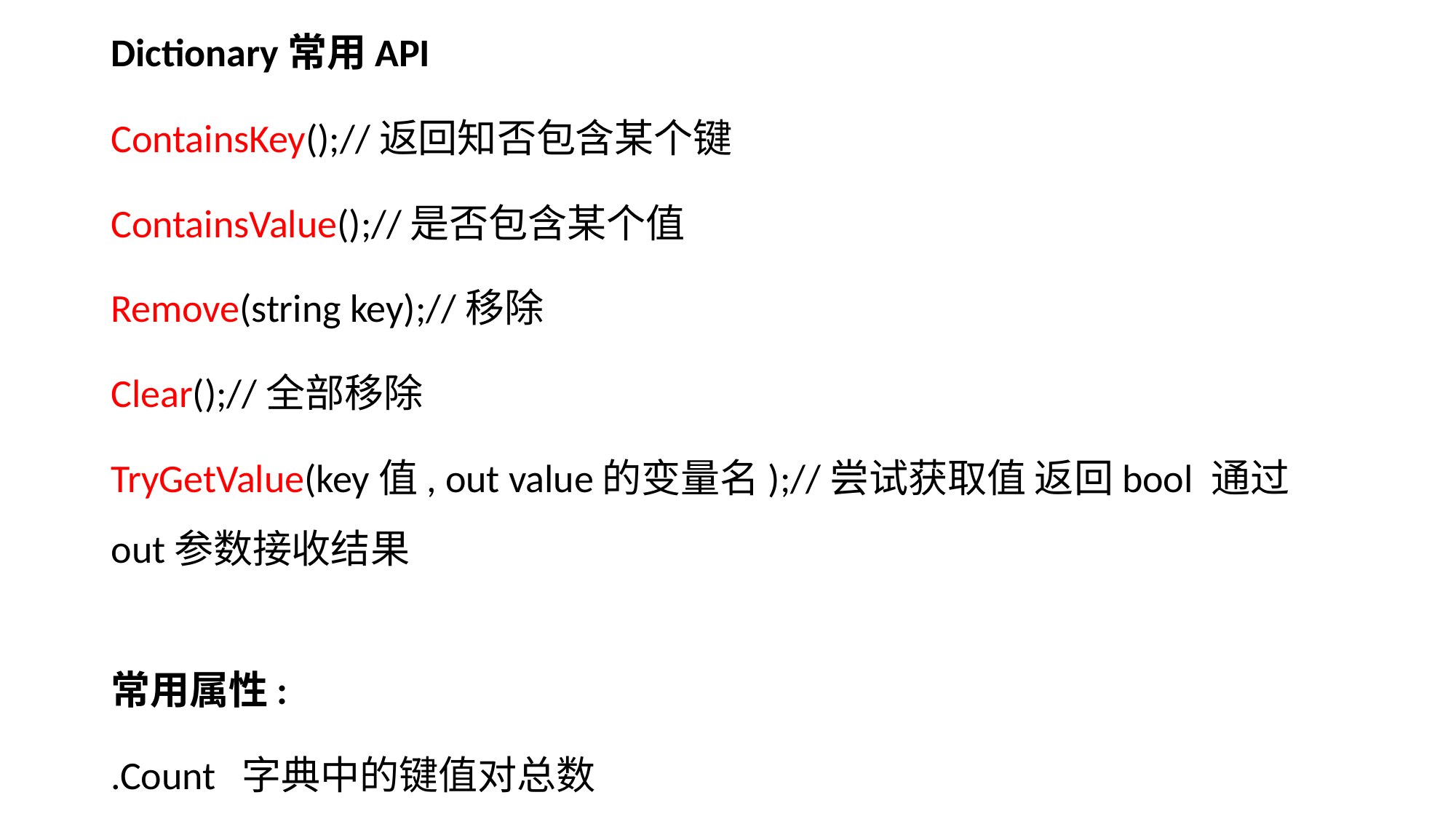

Dictionary常用API
ContainsKey();//返回知否包含某个键
ContainsValue();//是否包含某个值
Remove(string key);//移除
Clear();//全部移除
TryGetValue(key值, out value的变量名);//尝试获取值 返回bool 通过out参数接收结果

常用属性:
.Count  字典中的键值对总数